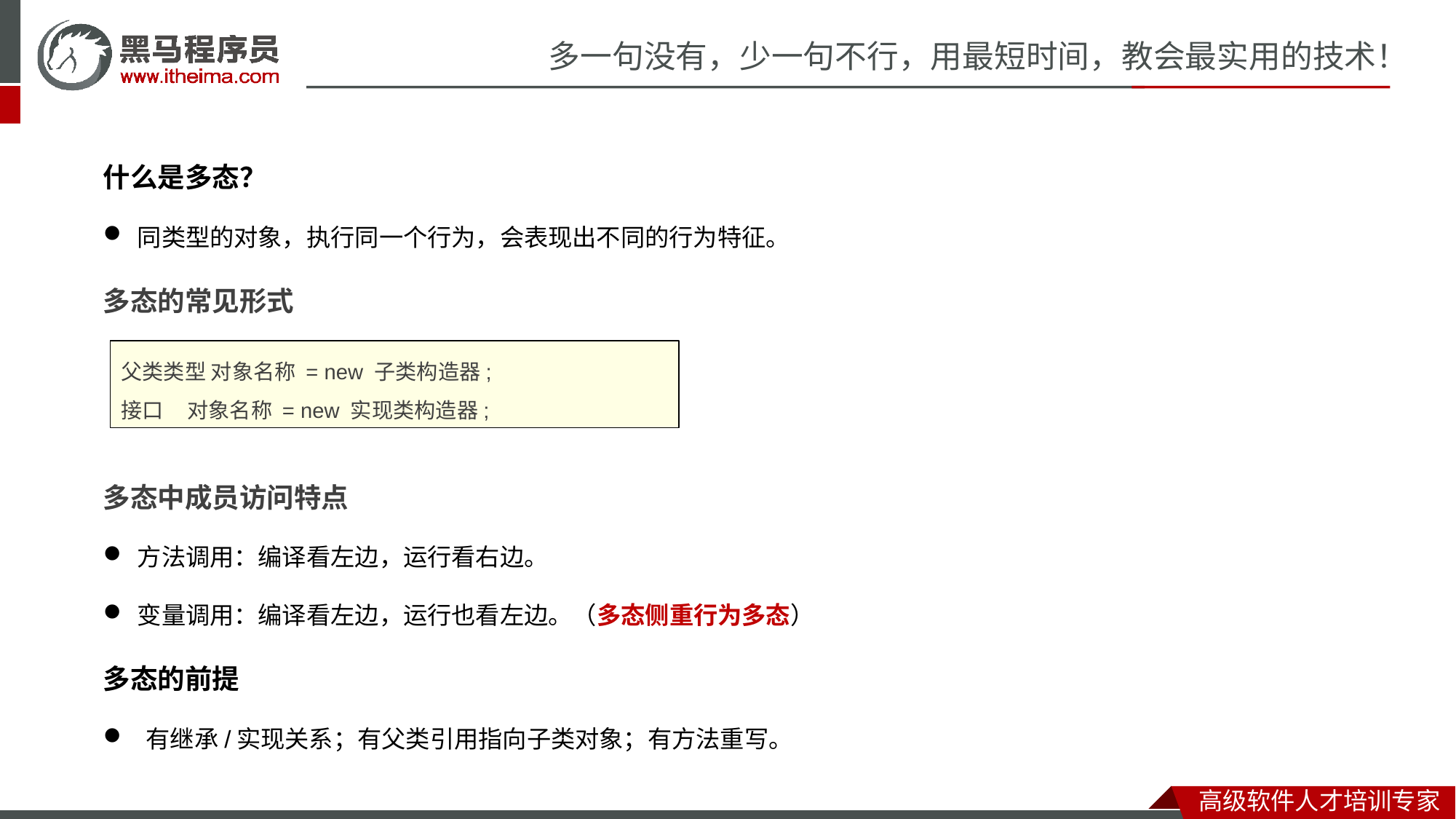

什么是多态？
同类型的对象，执行同一个行为，会表现出不同的行为特征。
多态的常见形式

多态中成员访问特点
方法调用：编译看左边，运行看右边。
变量调用：编译看左边，运行也看左边。（多态侧重行为多态）
多态的前提
有继承/实现关系；有父类引用指向子类对象；有方法重写。
父类类型 对象名称 = new 子类构造器;
接口     对象名称 = new 实现类构造器;